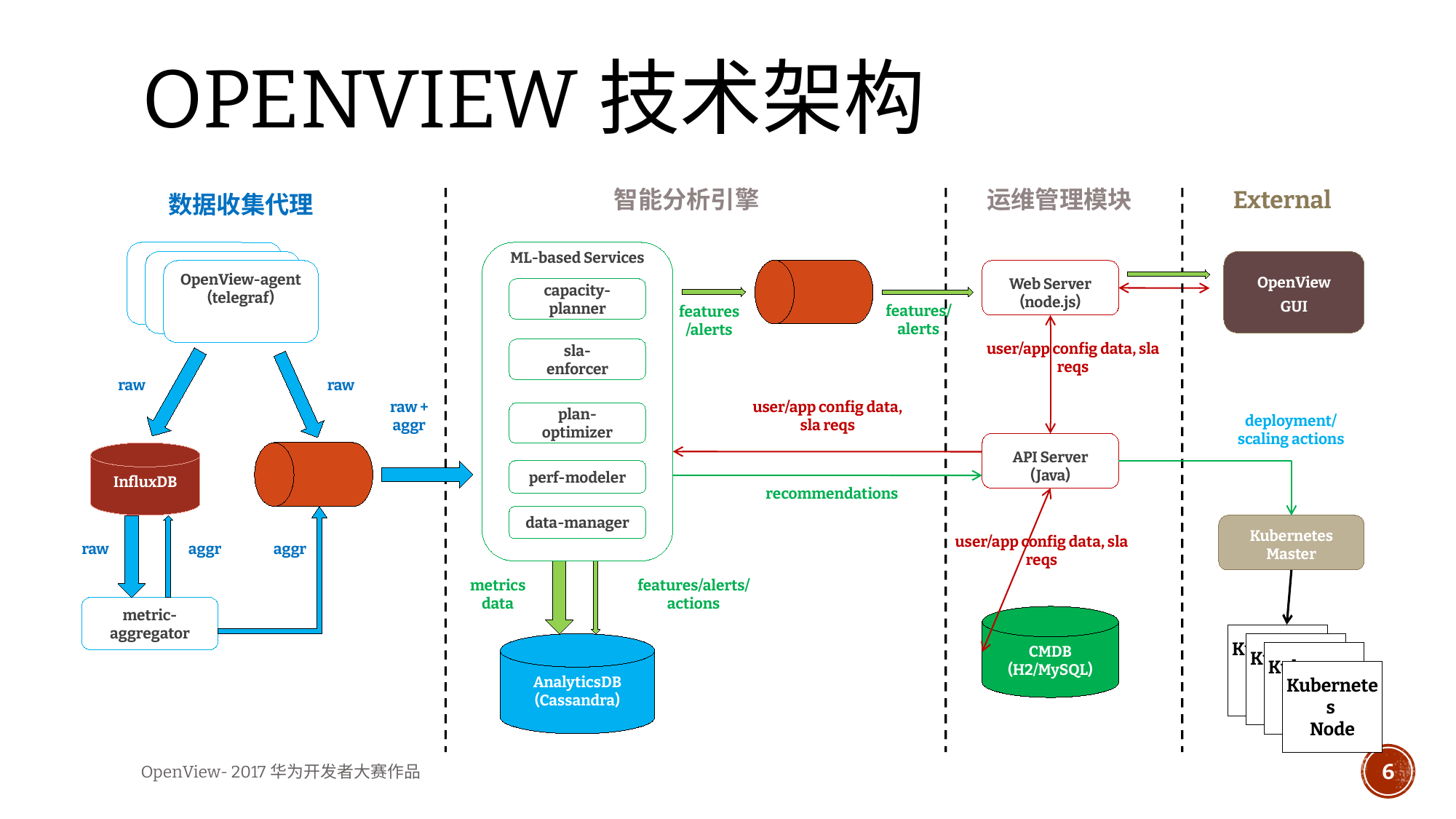

# OpenView技术架构
智能分析引擎
运维管理模块
External
数据收集代理
OpenView-agent
(telegraf,
nginx-parser)
OpenView-agent
(telegraf,
nginx-parser)
OpenView-agent
(telegraf)

ML-based Services
capacity-planner
sla-
enforcer
plan-
optimizer
perf-modeler
data-manager
OpenView
GUI

Kafka
Web Server
(node.js)

features/alerts
features
/alerts
user/app config data, sla reqs

raw
raw

raw + aggr
user/app config data, sla reqs
deployment/
scaling actions
API Server
(Java)

InfluxDB

Kafka

recommendations

Kubernetes Master

user/app config data, sla reqs
raw
aggr
aggr

metrics data
features/alerts/actions
metric-aggregator
CMDB
(H2/MySQL)
Kubernetes
Node
Kubernetes
Node
Kubernetes
Node
Kubernetes
Node
AnalyticsDB
(Cassandra)
OpenView- 2017华为开发者大赛作品
6